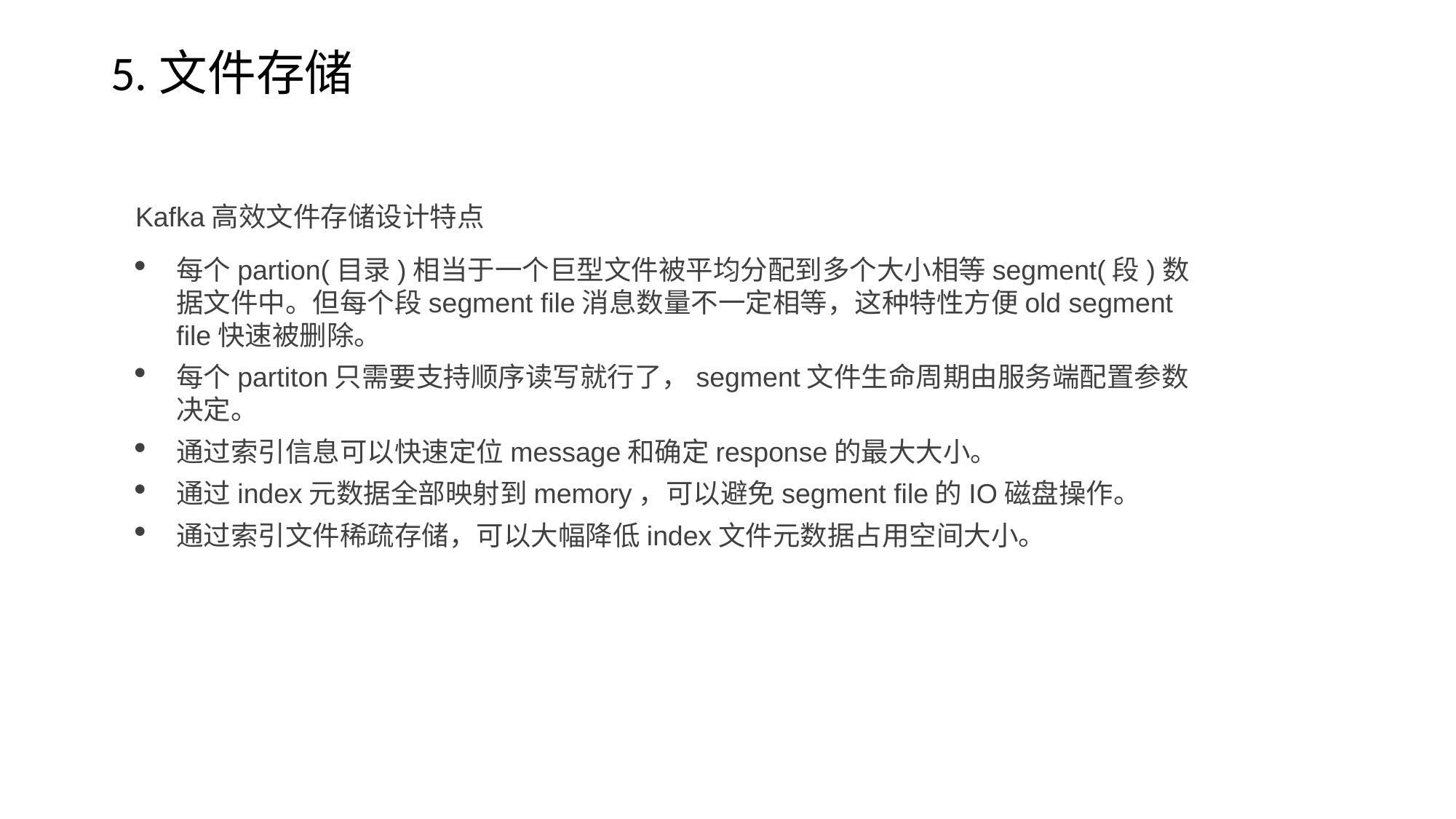

5.文件存储
Kafka高效文件存储设计特点
每个partion(目录)相当于一个巨型文件被平均分配到多个大小相等segment(段)数据文件中。但每个段segment file消息数量不一定相等，这种特性方便old segment file快速被删除。
每个partiton只需要支持顺序读写就行了，segment文件生命周期由服务端配置参数决定。
通过索引信息可以快速定位message和确定response的最大大小。
通过index元数据全部映射到memory，可以避免segment file的IO磁盘操作。
通过索引文件稀疏存储，可以大幅降低index文件元数据占用空间大小。